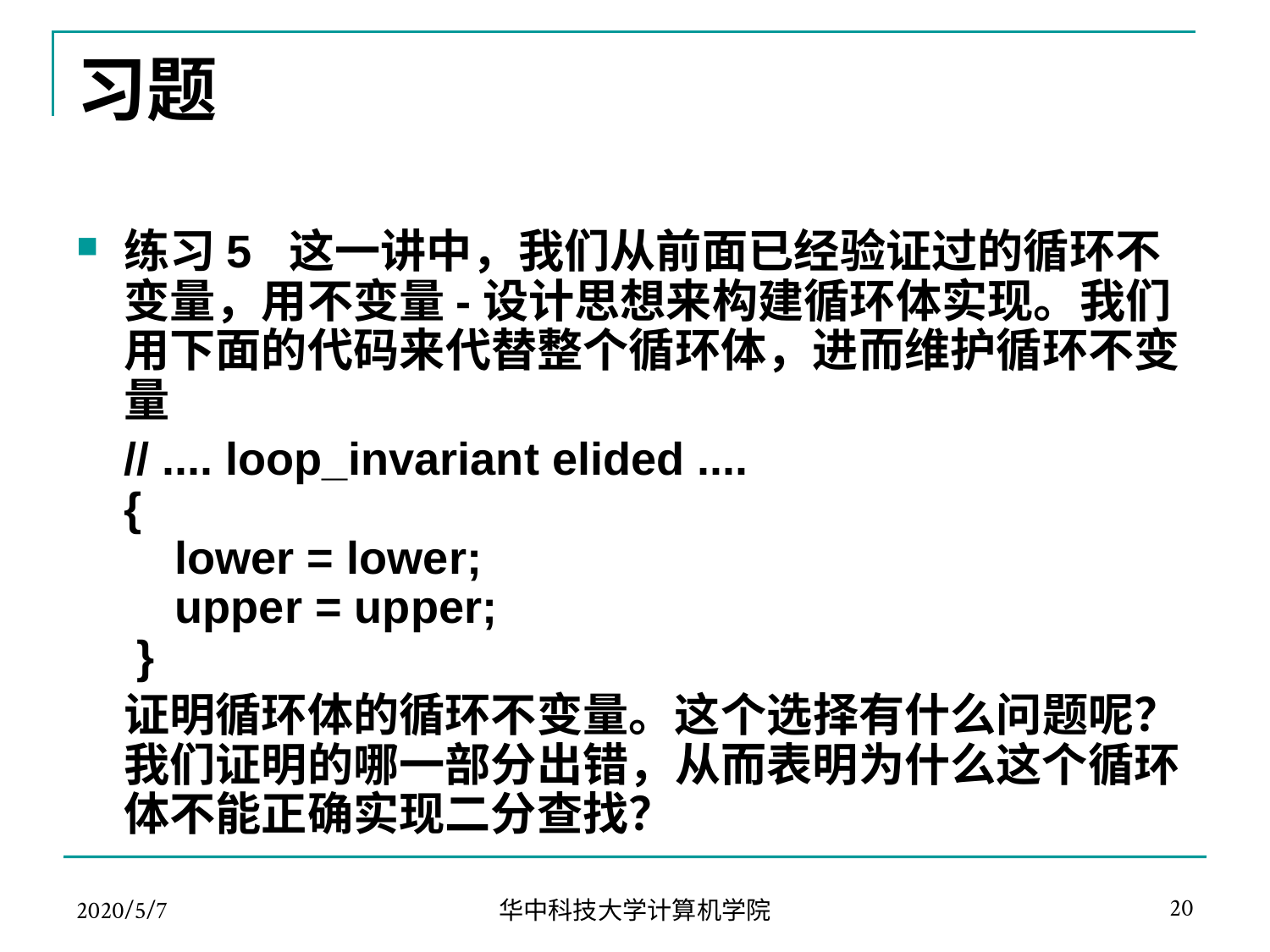

# 习题
练习5  这一讲中，我们从前面已经验证过的循环不变量，用不变量-设计思想来构建循环体实现。我们用下面的代码来代替整个循环体，进而维护循环不变量
	// .... loop_invariant elided ....
{
    lower = lower;
    upper = upper;
 }
	证明循环体的循环不变量。这个选择有什么问题呢？我们证明的哪一部分出错，从而表明为什么这个循环体不能正确实现二分查找？
2020/5/7
20
华中科技大学计算机学院